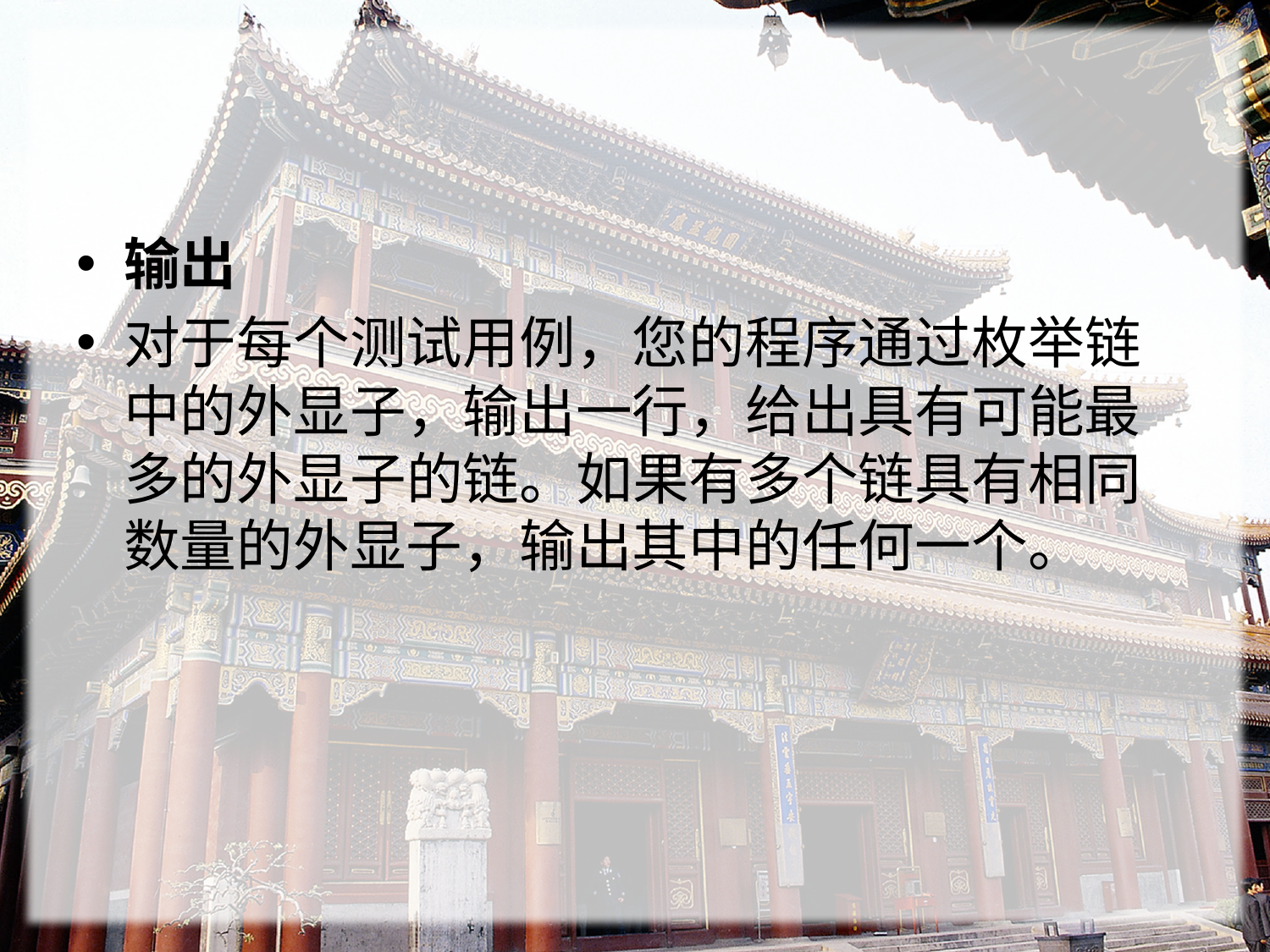

#
输出
对于每个测试用例，您的程序通过枚举链中的外显子，输出一行，给出具有可能最多的外显子的链。如果有多个链具有相同数量的外显子，输出其中的任何一个。